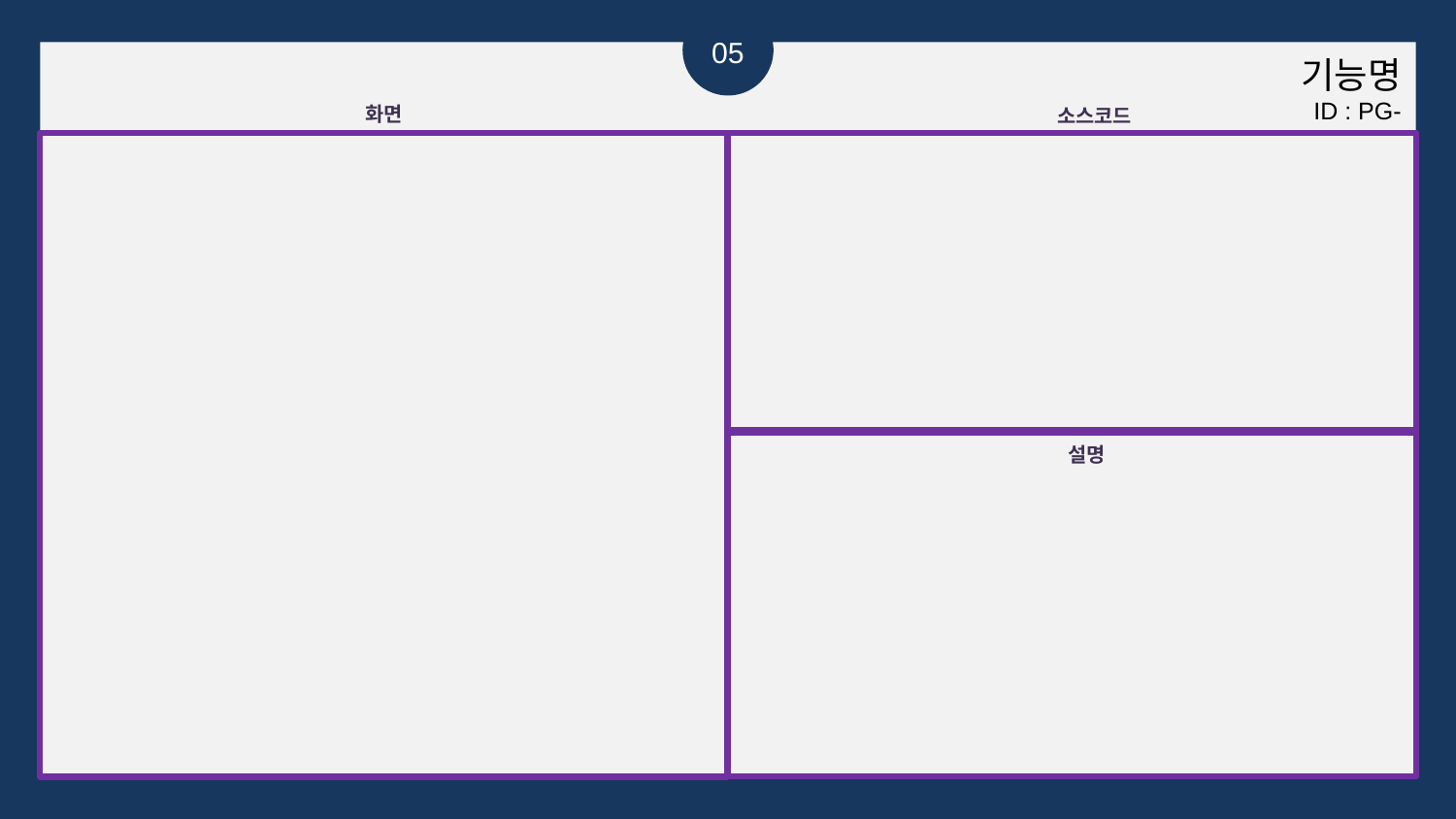

05

기능명
ID : PG-
화면
소스코드

설명